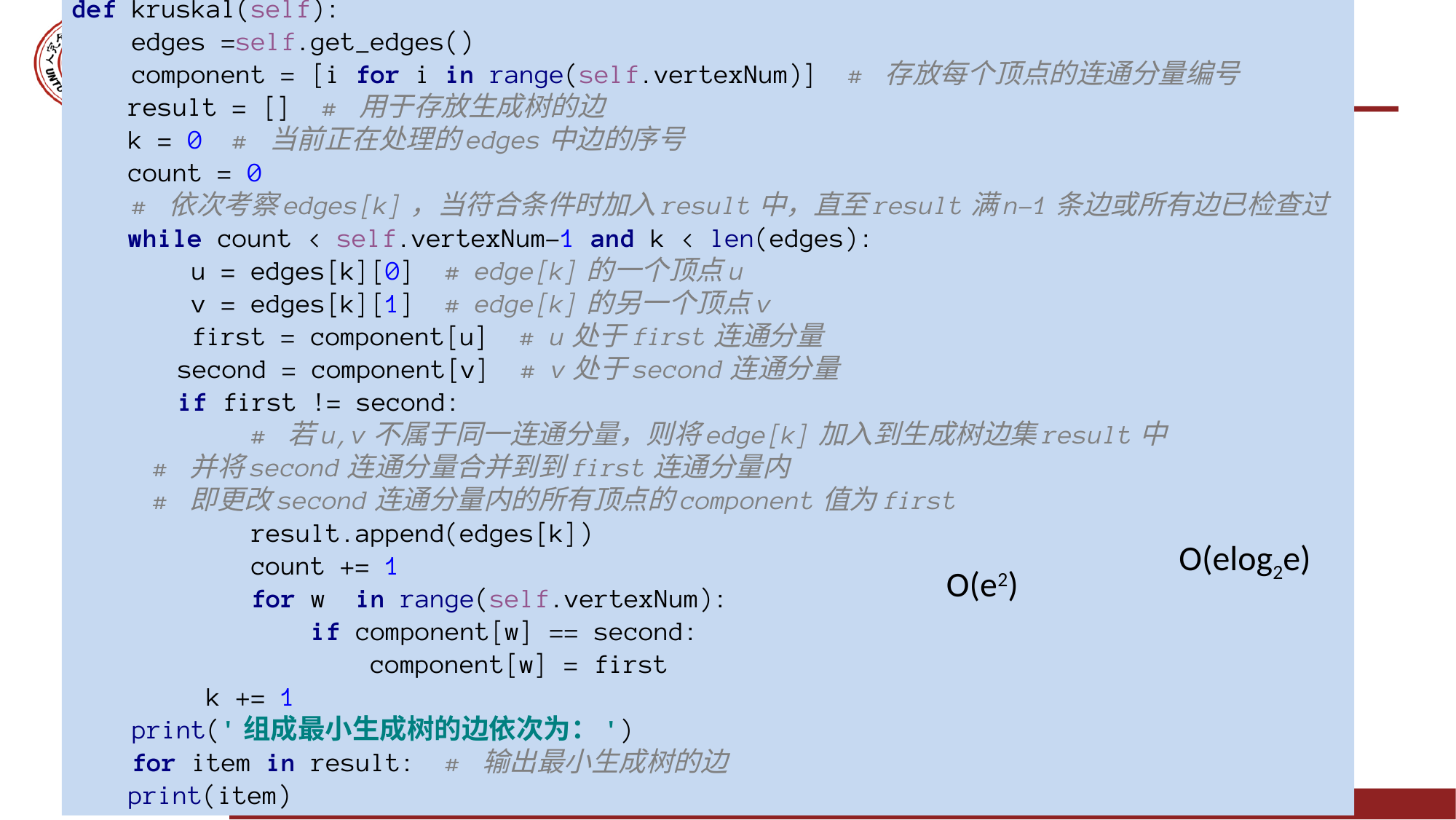

def kruskal(self):
    edges =self.get_edges()
    component = [i for i in range(self.vertexNum)]  # 存放每个顶点的连通分量编号
        result = []  # 用于存放生成树的边
        k = 0  # 当前正在处理的edges中边的序号
        count = 0
    # 依次考察edges[k]，当符合条件时加入result中，直至result满n-1条边或所有边已检查过
        while count < self.vertexNum-1 and k < len(edges):
        u = edges[k][0]  # edge[k]的一个顶点u
        v = edges[k][1]  # edge[k]的另一个顶点v
        first = component[u]  # u处于first连通分量
                second = component[v]  # v处于second连通分量
                if first != second:
            # 若u,v不属于同一连通分量，则将edge[k]加入到生成树边集result中
            # 并将second连通分量合并到到first连通分量内
            # 即更改second连通分量内的所有顶点的component值为first
            result.append(edges[k])
            count += 1
            for w  in range(self.vertexNum):
                if component[w] == second:
                    component[w] = first
         k += 1
    print('组成最小生成树的边依次为：')
    for item in result:  # 输出最小生成树的边
        print(item)
O(elog2e)
O(e2)